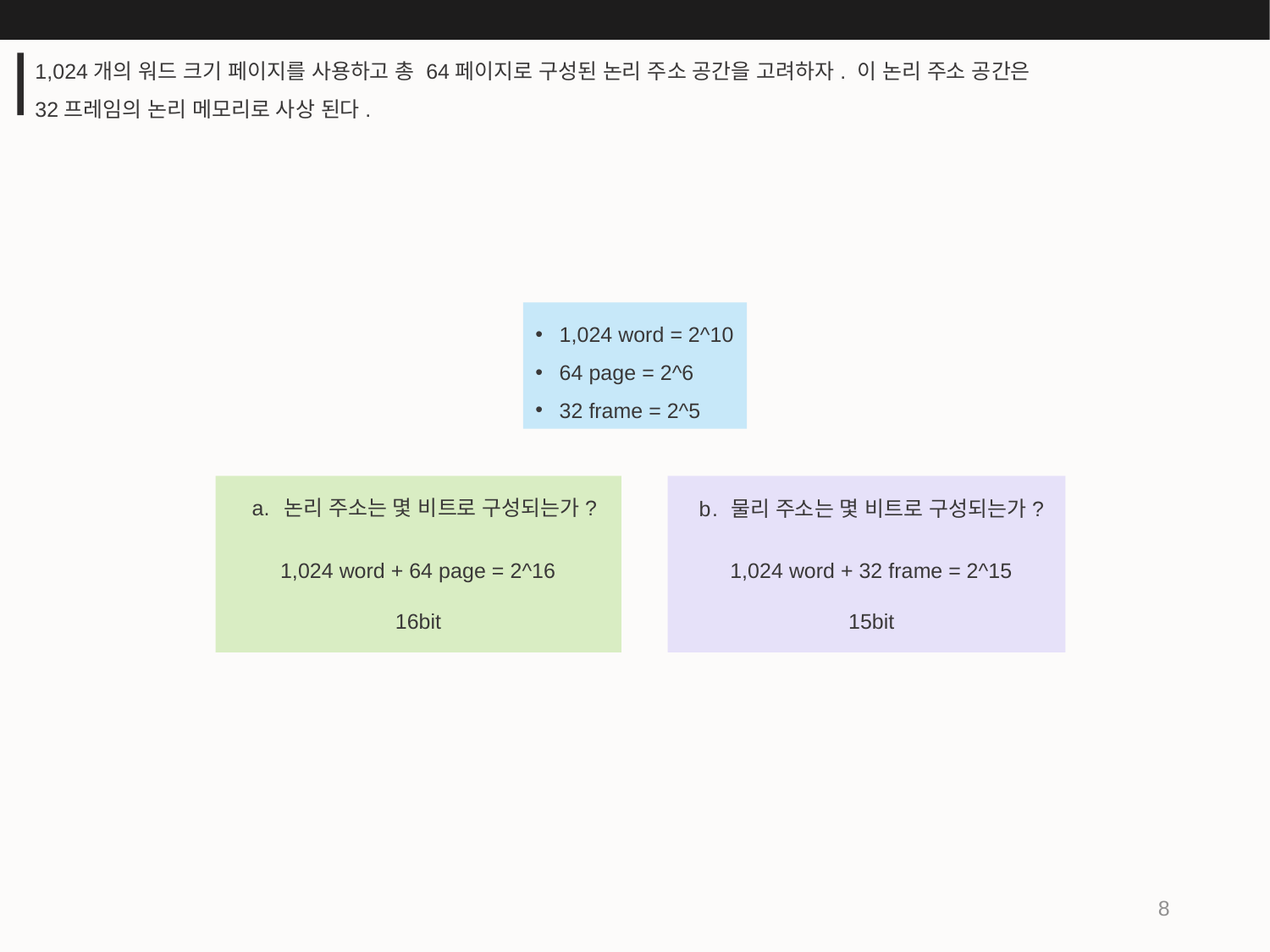

1,024개의 워드 크기 페이지를 사용하고 총 64페이지로 구성된 논리 주소 공간을 고려하자. 이 논리 주소 공간은 32프레임의 논리 메모리로 사상 된다.

1,024 word = 2^10
64 page = 2^6
32 frame = 2^5

논리 주소는 몇 비트로 구성되는가?
1,024 word + 64 page = 2^16

16bit

물리 주소는 몇 비트로 구성되는가?

1,024 word + 32 frame = 2^15

15bit
8